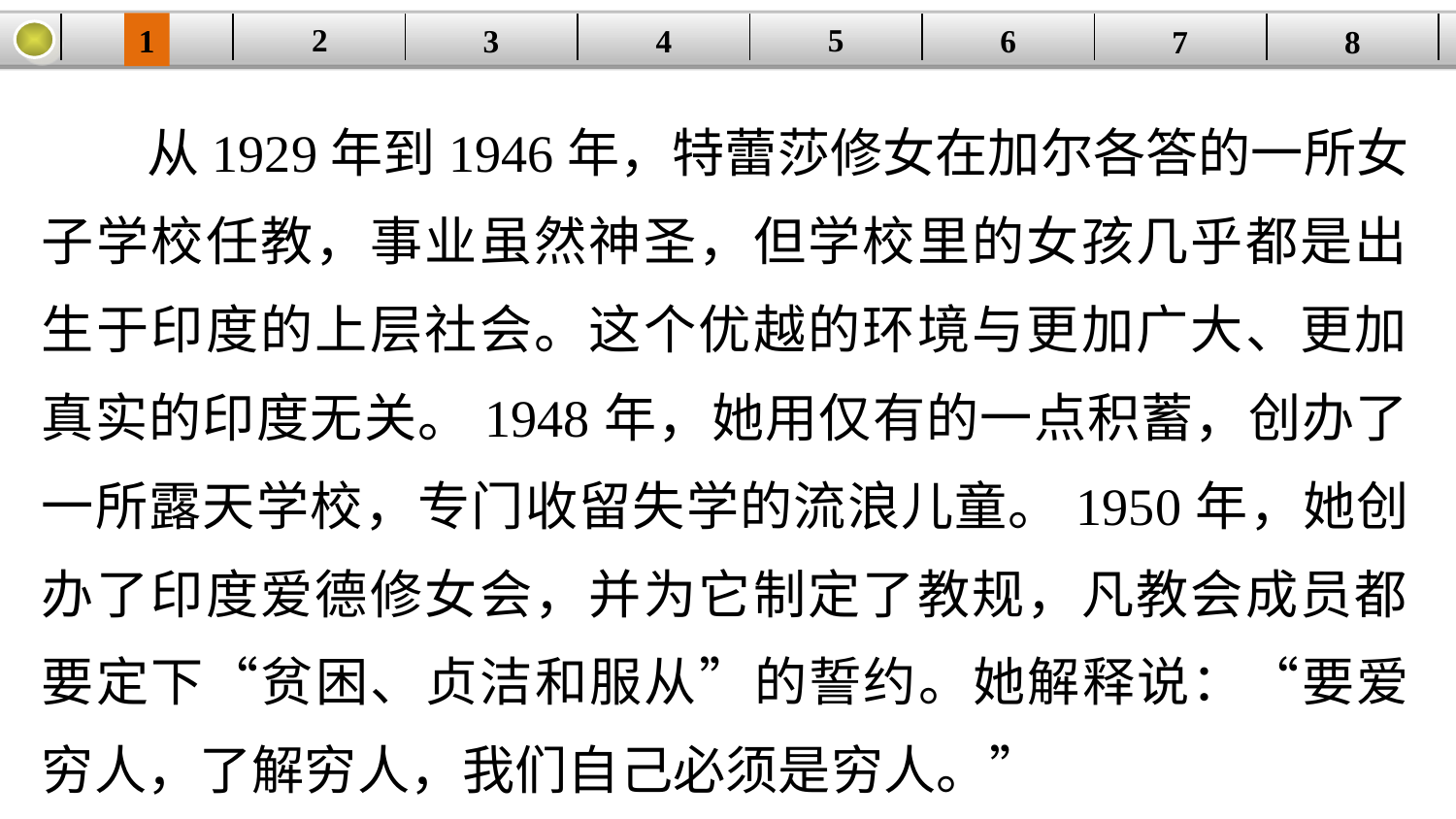

5
2
1
4
6
|  |  |  |  |  |  |  |  |
| --- | --- | --- | --- | --- | --- | --- | --- |
3
8
7

从1929年到1946年，特蕾莎修女在加尔各答的一所女子学校任教，事业虽然神圣，但学校里的女孩几乎都是出生于印度的上层社会。这个优越的环境与更加广大、更加真实的印度无关。1948年，她用仅有的一点积蓄，创办了一所露天学校，专门收留失学的流浪儿童。1950年，她创办了印度爱德修女会，并为它制定了教规，凡教会成员都要定下“贫困、贞洁和服从”的誓约。她解释说：“要爱穷人，了解穷人，我们自己必须是穷人。”